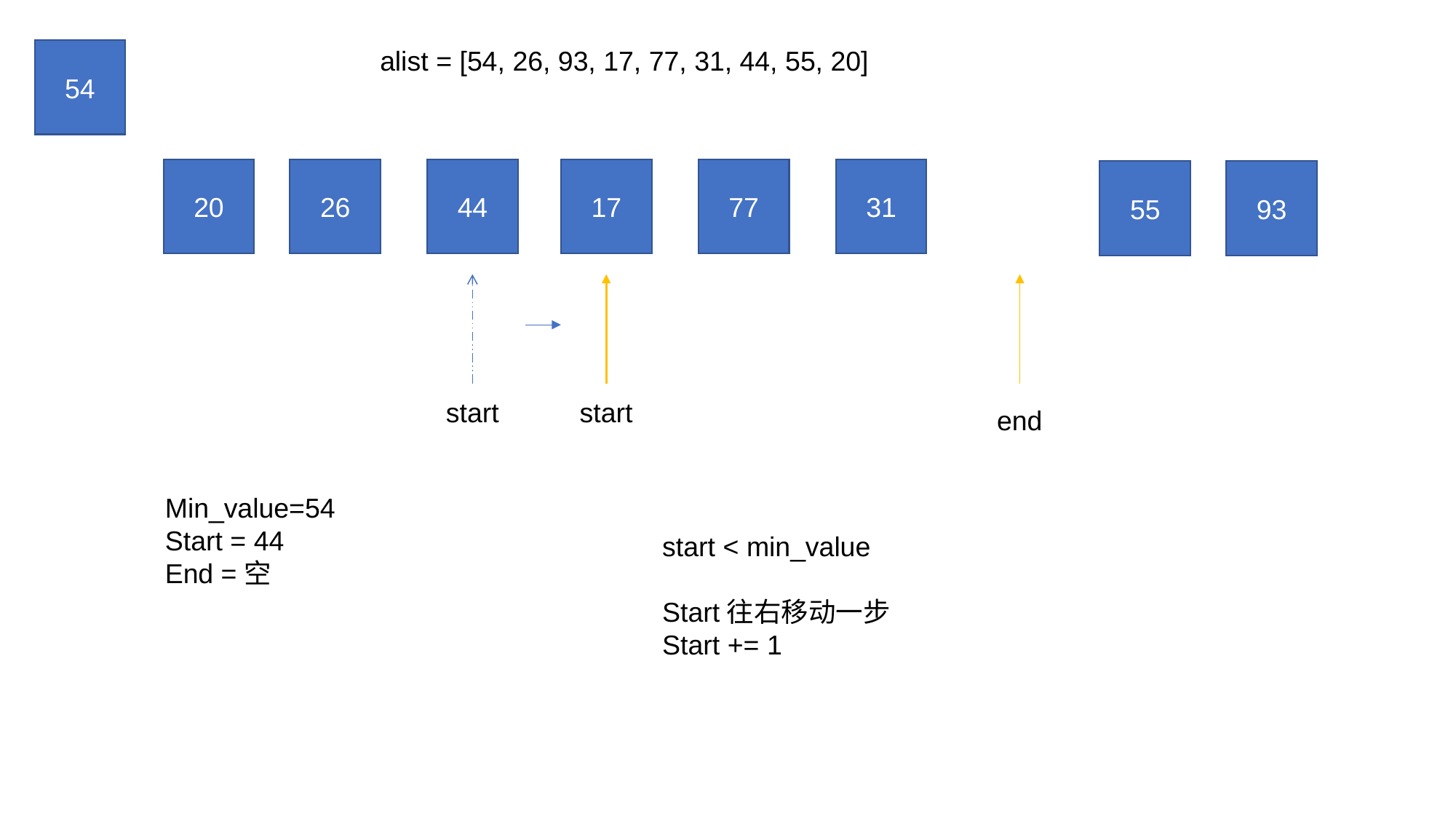

alist = [54, 26, 93, 17, 77, 31, 44, 55, 20]
54
44
20
31
26
17
77
93
55
start
start
end
Min_value=54
Start = 44
End =空
start < min_value

Start往右移动一步
Start += 1